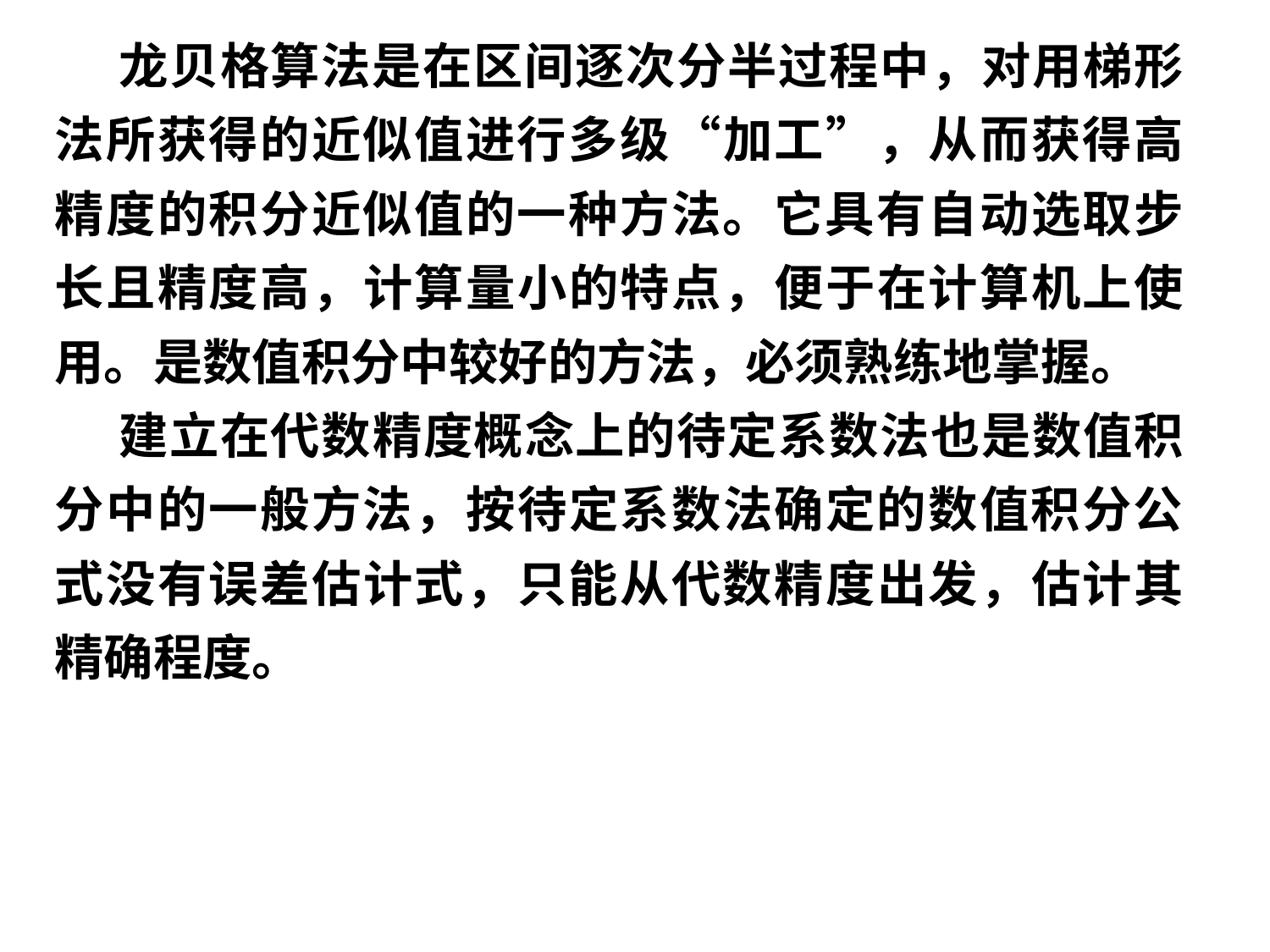

龙贝格算法是在区间逐次分半过程中，对用梯形法所获得的近似值进行多级“加工”，从而获得高精度的积分近似值的一种方法。它具有自动选取步长且精度高，计算量小的特点，便于在计算机上使用。是数值积分中较好的方法，必须熟练地掌握。
    建立在代数精度概念上的待定系数法也是数值积分中的一般方法，按待定系数法确定的数值积分公式没有误差估计式，只能从代数精度出发，估计其精确程度。